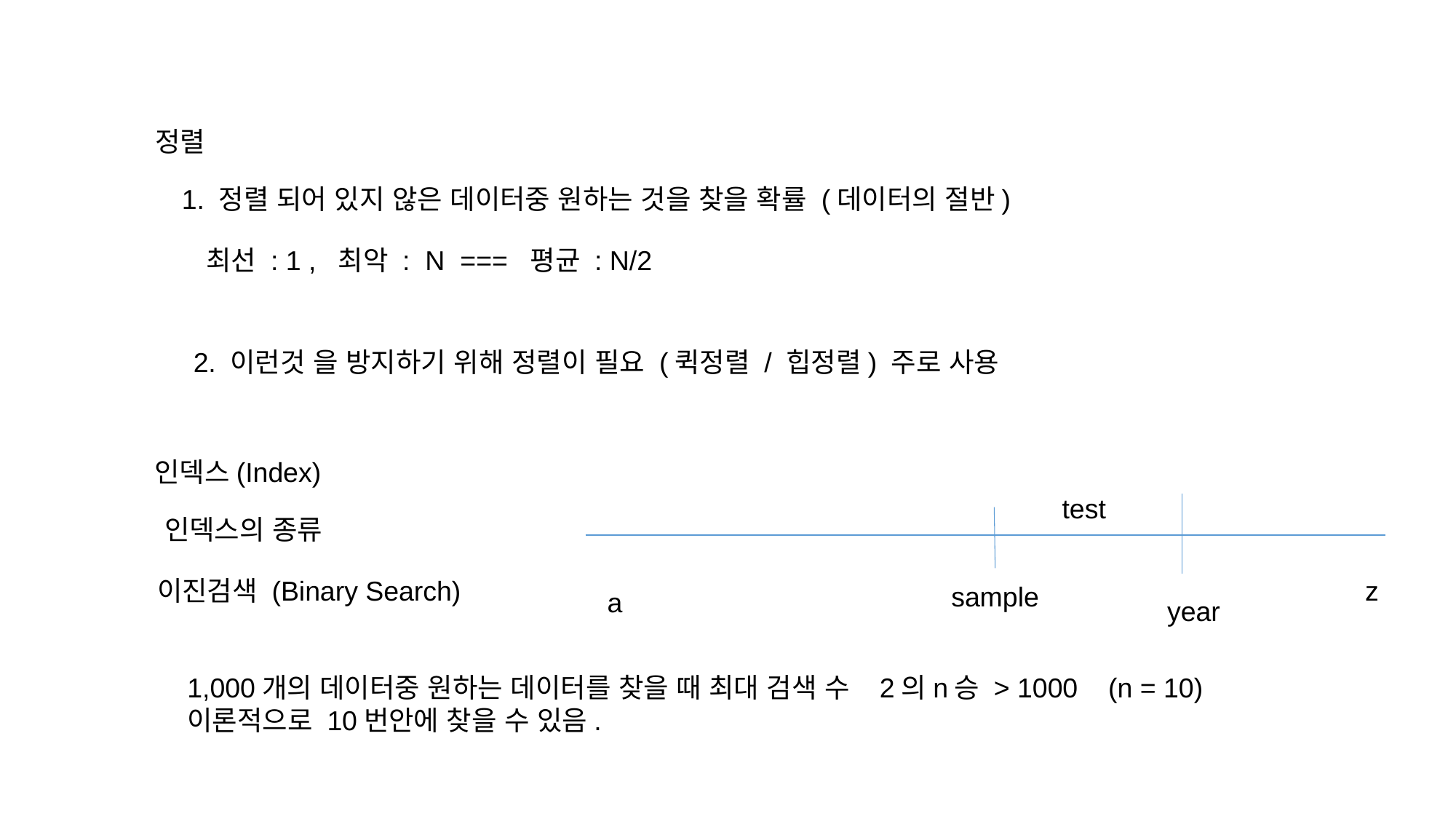

정렬
1. 정렬 되어 있지 않은 데이터중 원하는 것을 찾을 확률 (데이터의 절반)
최선 : 1 ,  최악 :  N  ===  평균 : N/2
2. 이런것 을 방지하기 위해 정렬이 필요 (퀵정렬 / 힙정렬) 주로 사용
인덱스(Index)
test
인덱스의 종류
이진검색 (Binary Search)
z
sample
a
year
1,000개의 데이터중 원하는 데이터를 찾을 때 최대 검색 수   2의n승 > 1000    (n = 10)
이론적으로 10번안에 찾을 수 있음.